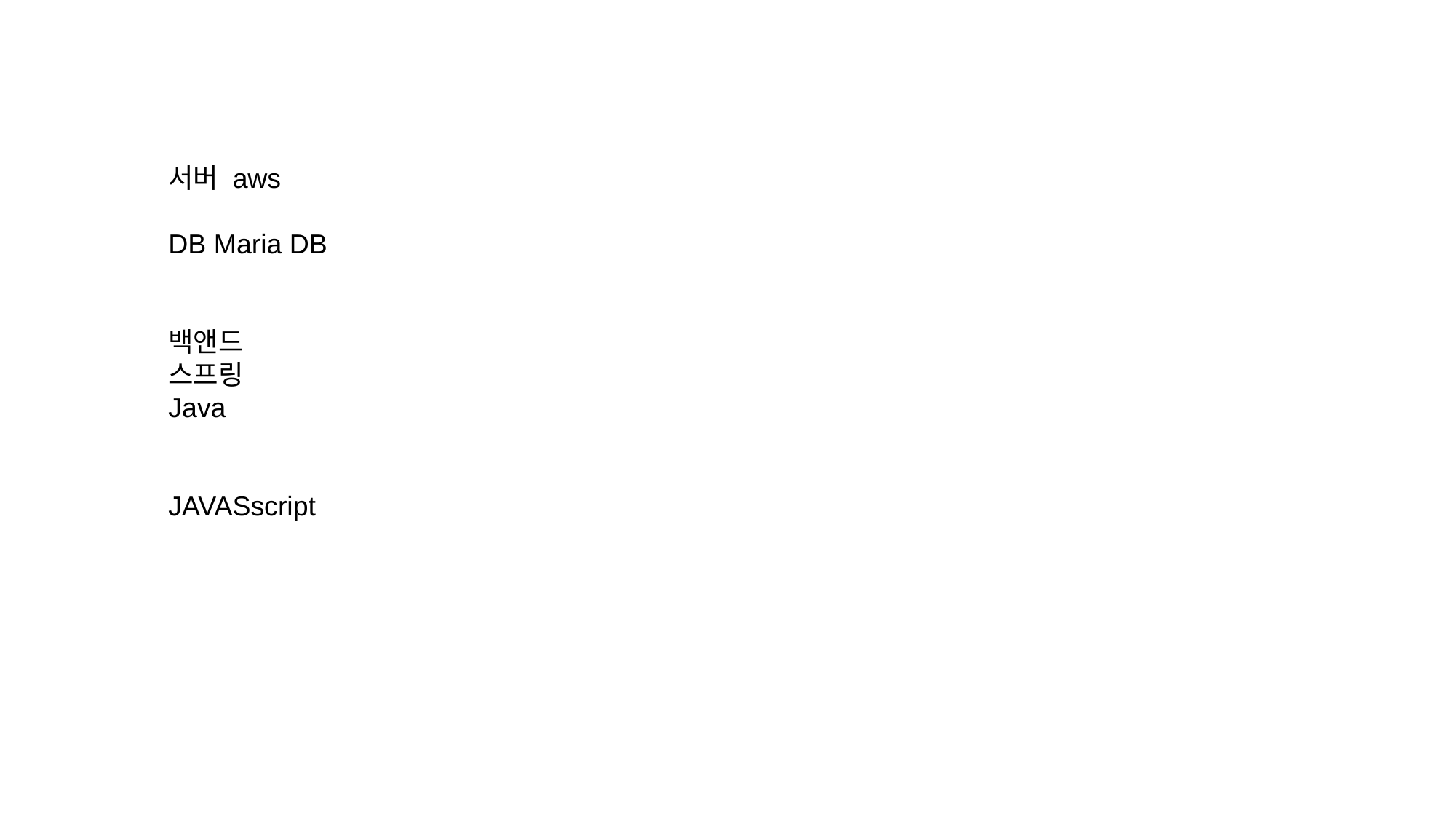

서버 aws

DB Maria DB

백앤드
스프링
Java

JAVASscript